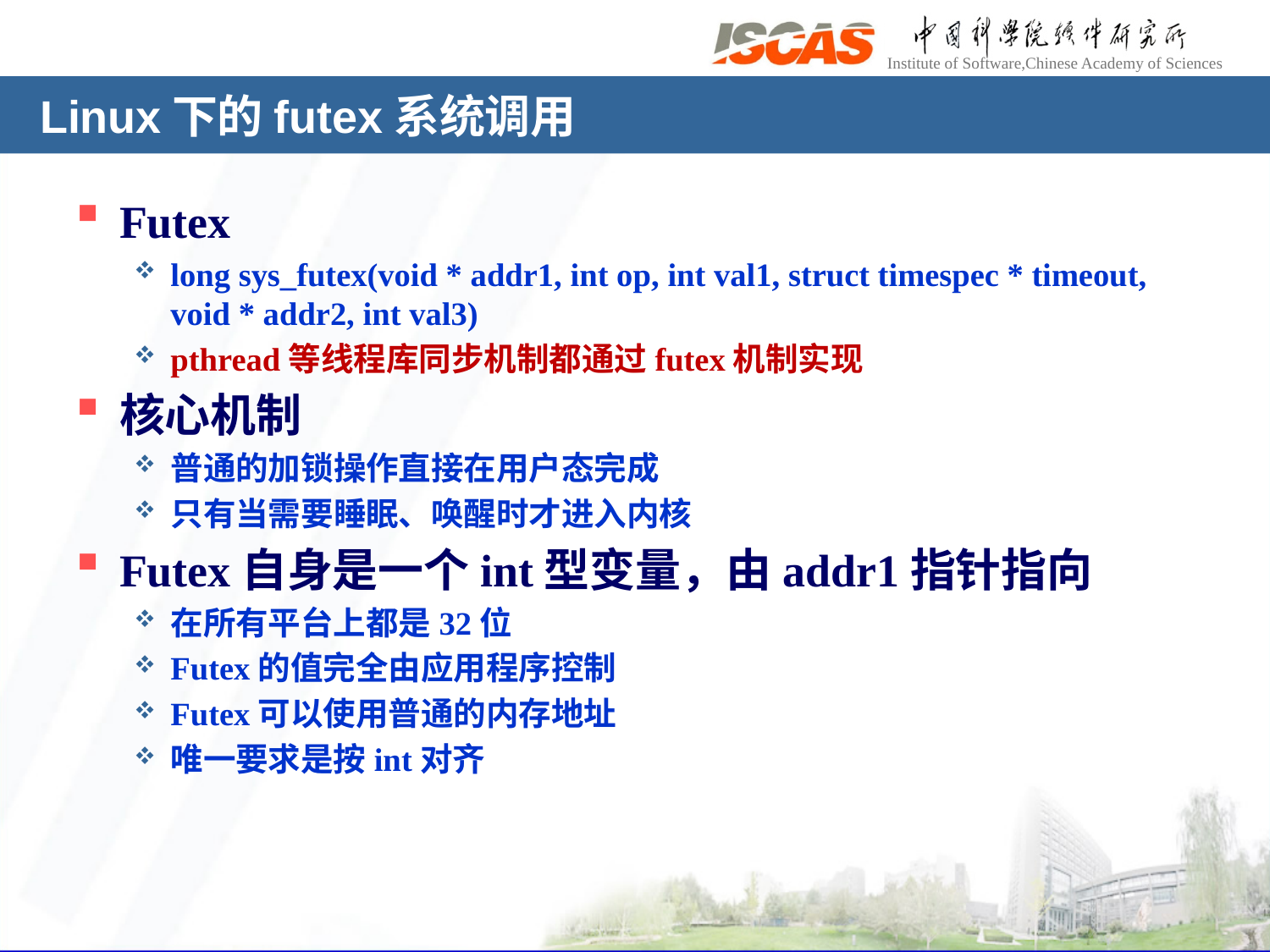

# Linux下的futex系统调用
Futex
long sys_futex(void * addr1, int op, int val1, struct timespec * timeout, void * addr2, int val3)
pthread等线程库同步机制都通过futex机制实现
核心机制
普通的加锁操作直接在用户态完成
只有当需要睡眠、唤醒时才进入内核
Futex自身是一个int型变量，由addr1指针指向
在所有平台上都是32位
Futex的值完全由应用程序控制
Futex可以使用普通的内存地址
唯一要求是按int对齐